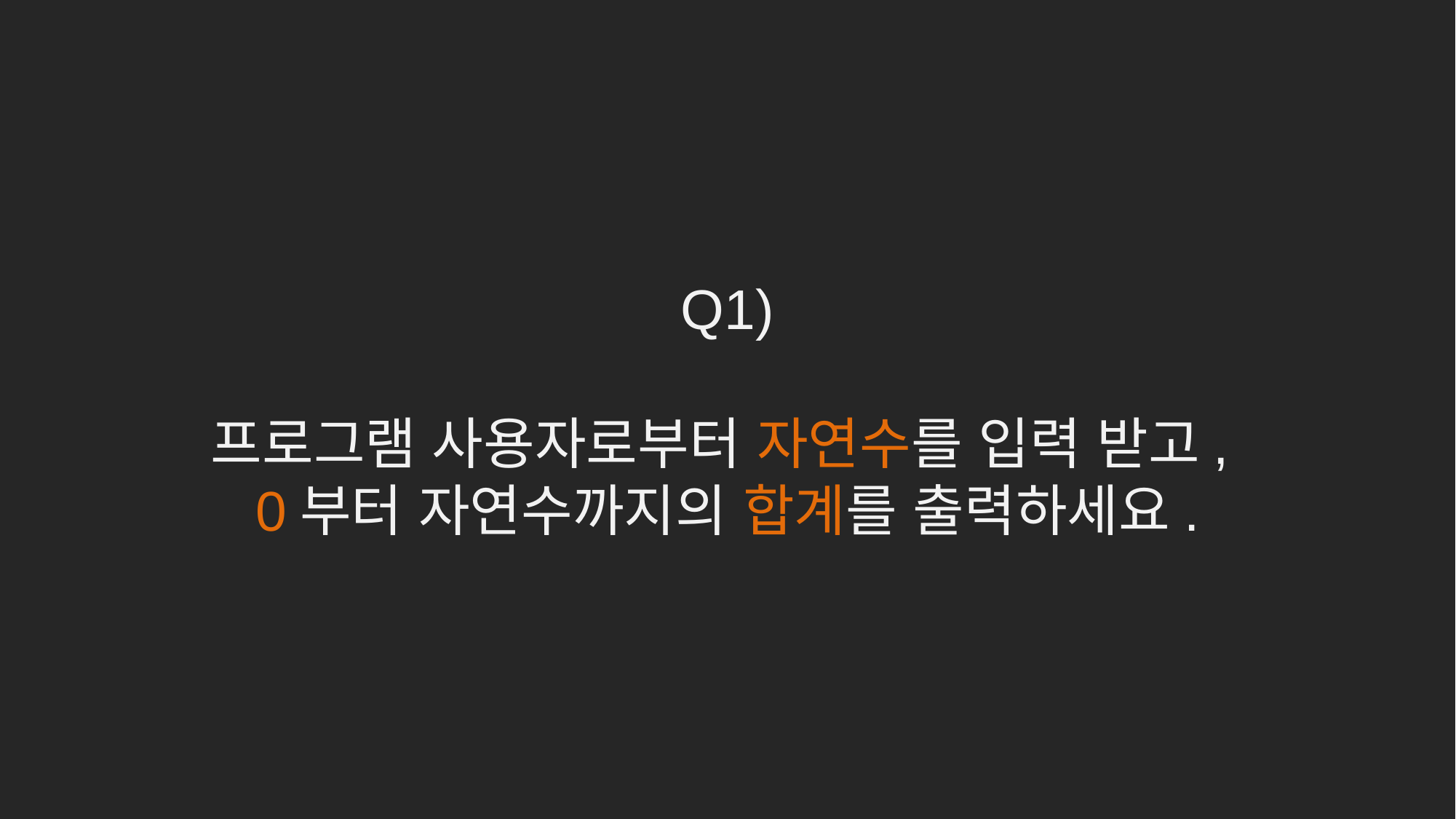

Q1)

프로그램 사용자로부터 자연수를 입력 받고,
0부터 자연수까지의 합계를 출력하세요.